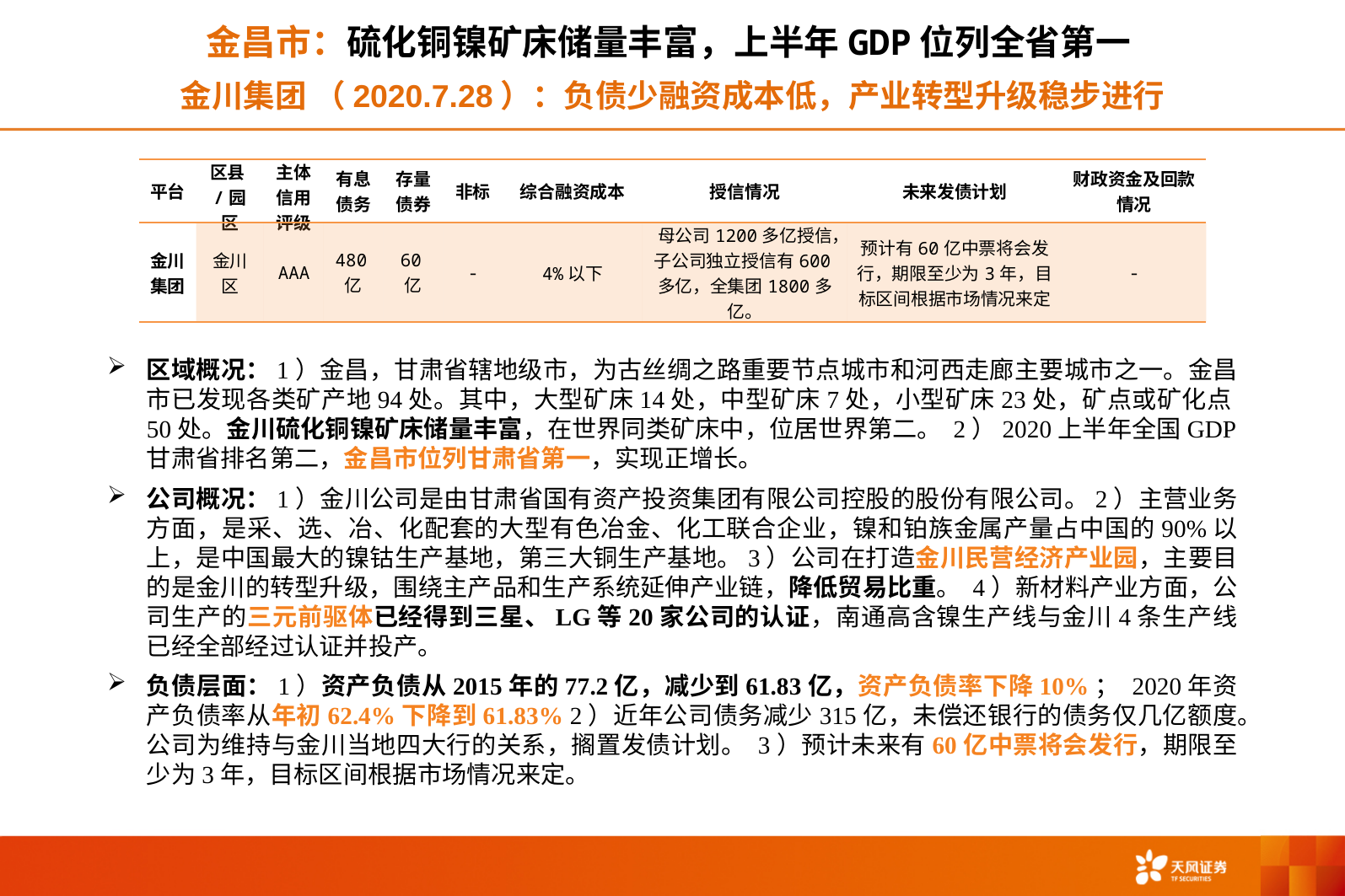

金昌市：硫化铜镍矿床储量丰富，上半年GDP位列全省第一
金川集团 （2020.7.28）：负债少融资成本低，产业转型升级稳步进行
| 平台 | 区县/园区 | 主体信用评级 | 有息债务 | 存量债券 | 非标 | 综合融资成本 | 授信情况 | 未来发债计划 | 财政资金及回款情况 |
| --- | --- | --- | --- | --- | --- | --- | --- | --- | --- |
| 金川集团 | 金川区 | AAA | 480亿 | 60亿 | - | 4%以下 | 母公司1200多亿授信，子公司独立授信有600多亿，全集团1800多亿。 | 预计有60亿中票将会发行，期限至少为3年，目标区间根据市场情况来定 | - |
区域概况：1）金昌，甘肃省辖地级市，为古丝绸之路重要节点城市和河西走廊主要城市之一。金昌市已发现各类矿产地94处。其中，大型矿床14处，中型矿床7处，小型矿床23处，矿点或矿化点50处。金川硫化铜镍矿床储量丰富，在世界同类矿床中，位居世界第二。 2）2020上半年全国GDP甘肃省排名第二，金昌市位列甘肃省第一，实现正增长。
公司概况：1）金川公司是由甘肃省国有资产投资集团有限公司控股的股份有限公司。2）主营业务方面，是采、选、冶、化配套的大型有色冶金、化工联合企业，镍和铂族金属产量占中国的90%以上，是中国最大的镍钴生产基地，第三大铜生产基地。3）公司在打造金川民营经济产业园，主要目的是金川的转型升级，围绕主产品和生产系统延伸产业链，降低贸易比重。 4）新材料产业方面，公司生产的三元前驱体已经得到三星、LG等20家公司的认证，南通高含镍生产线与金川4条生产线已经全部经过认证并投产。
负债层面：1）资产负债从2015年的77.2亿，减少到61.83亿，资产负债率下降10%； 2020年资产负债率从年初62.4%下降到61.83% 2）近年公司债务减少315亿，未偿还银行的债务仅几亿额度。公司为维持与金川当地四大行的关系，搁置发债计划。 3）预计未来有60亿中票将会发行，期限至少为3年，目标区间根据市场情况来定。
46